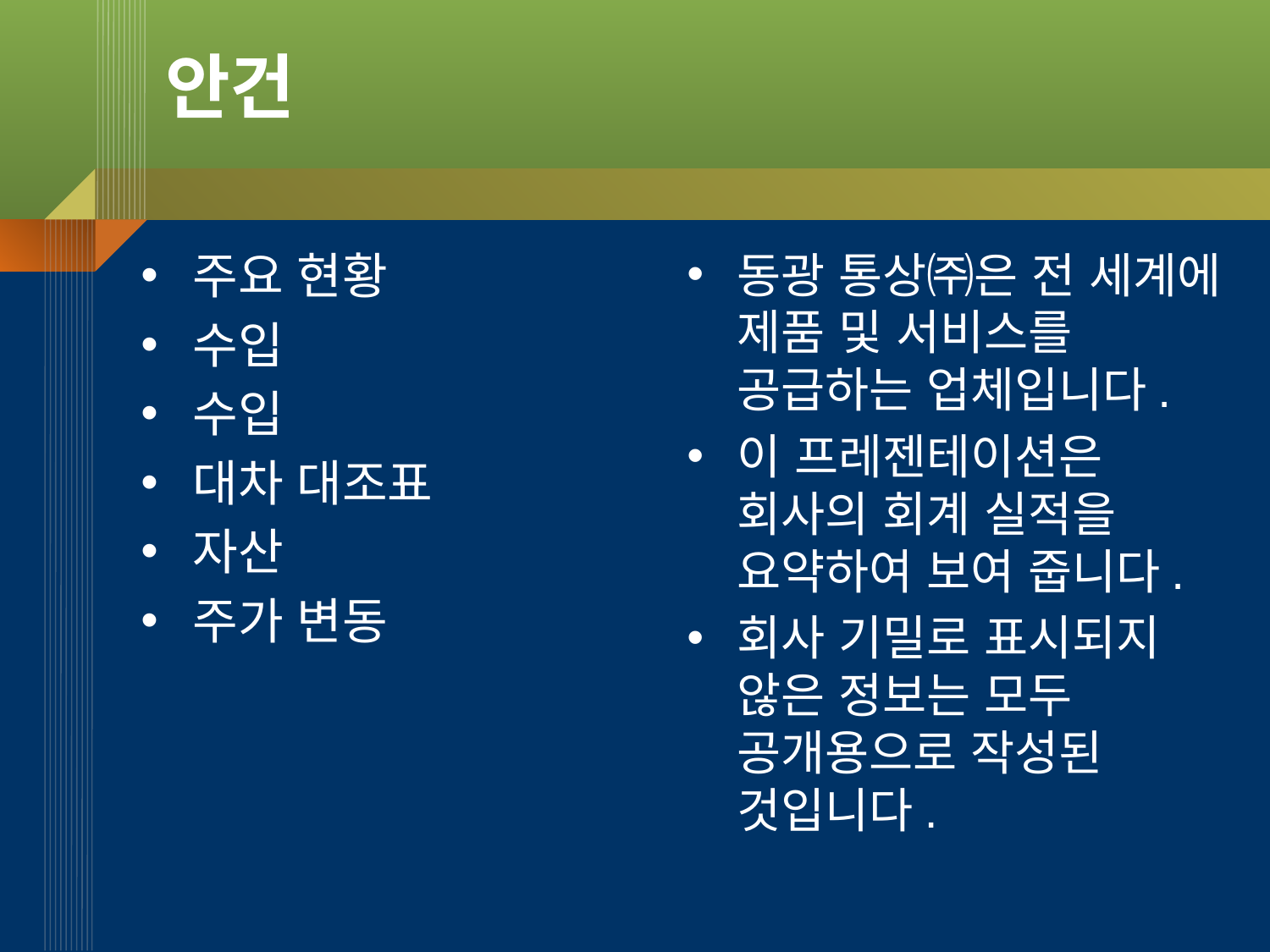

# 안건
주요 현황
수입
수입
대차 대조표
자산
주가 변동
동광 통상㈜은 전 세계에 제품 및 서비스를 공급하는 업체입니다.
이 프레젠테이션은 회사의 회계 실적을 요약하여 보여 줍니다.
회사 기밀로 표시되지 않은 정보는 모두 공개용으로 작성된 것입니다.